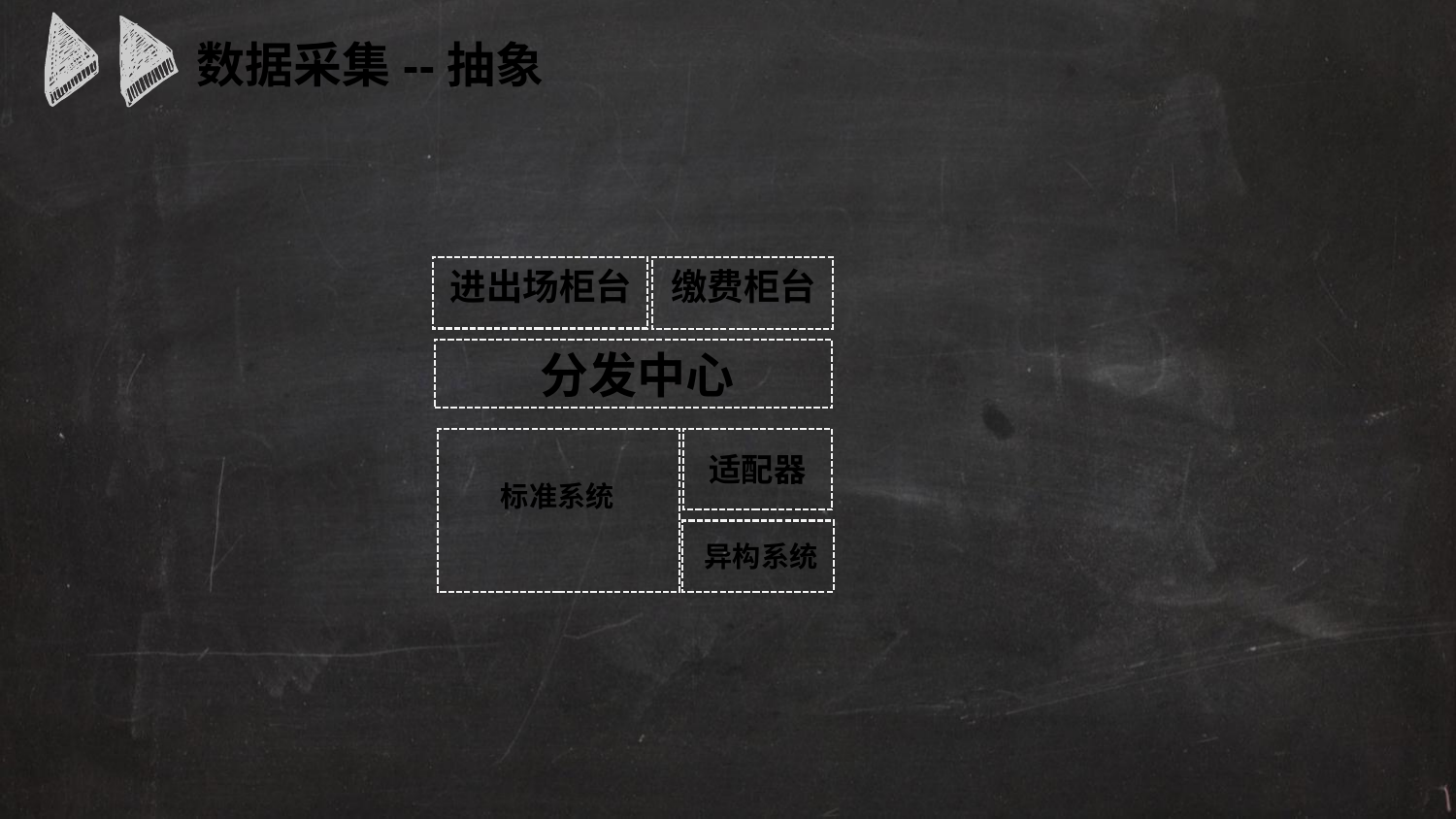

数据采集--抽象

进出场柜台
缴费柜台

分发中心

适配器
标准系统

异构系统